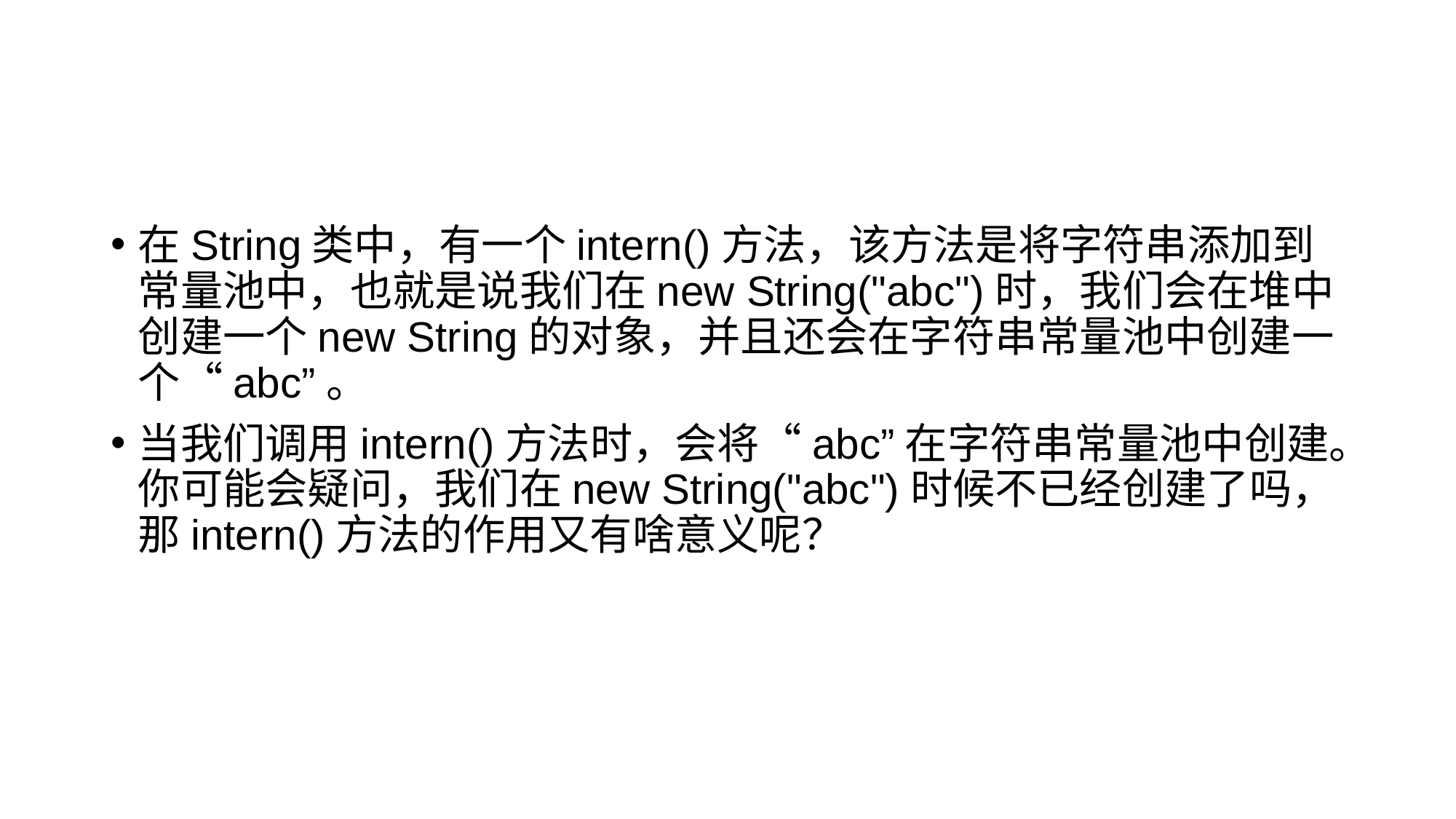

在String类中，有一个intern()方法，该方法是将字符串添加到常量池中，也就是说我们在new String("abc")时，我们会在堆中创建一个new String的对象，并且还会在字符串常量池中创建一个“abc”。
当我们调用intern()方法时，会将“abc”在字符串常量池中创建。你可能会疑问，我们在new String("abc")时候不已经创建了吗，那intern()方法的作用又有啥意义呢？